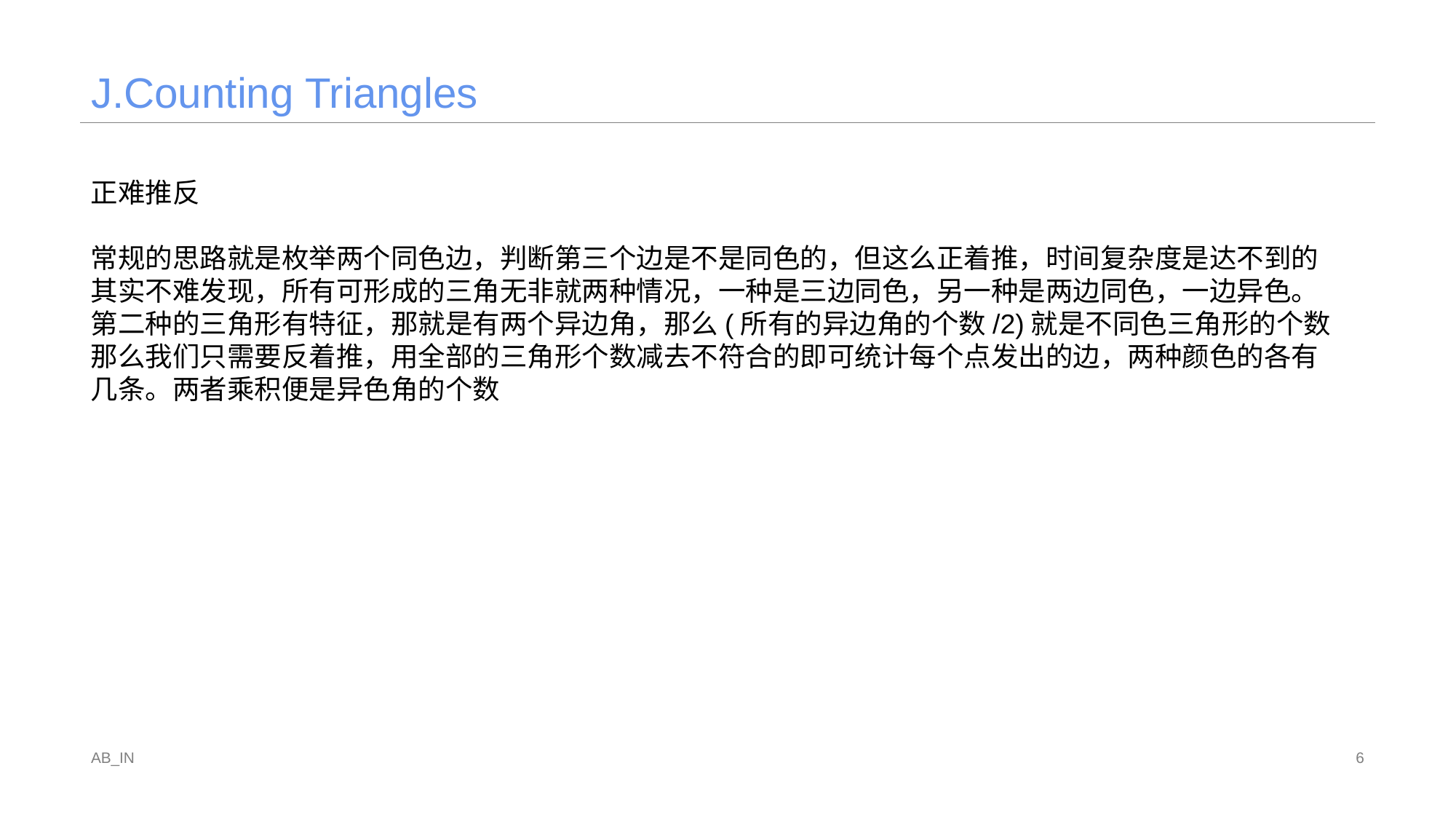

# J.Counting Triangles
正难推反

常规的思路就是枚举两个同色边，判断第三个边是不是同色的，但这么正着推，时间复杂度是达不到的其实不难发现，所有可形成的三角无非就两种情况，一种是三边同色，另一种是两边同色，一边异色。第二种的三角形有特征，那就是有两个异边角，那么(所有的异边角的个数/2)就是不同色三角形的个数那么我们只需要反着推，用全部的三角形个数减去不符合的即可统计每个点发出的边，两种颜色的各有几条。两者乘积便是异色角的个数
AB_IN
6